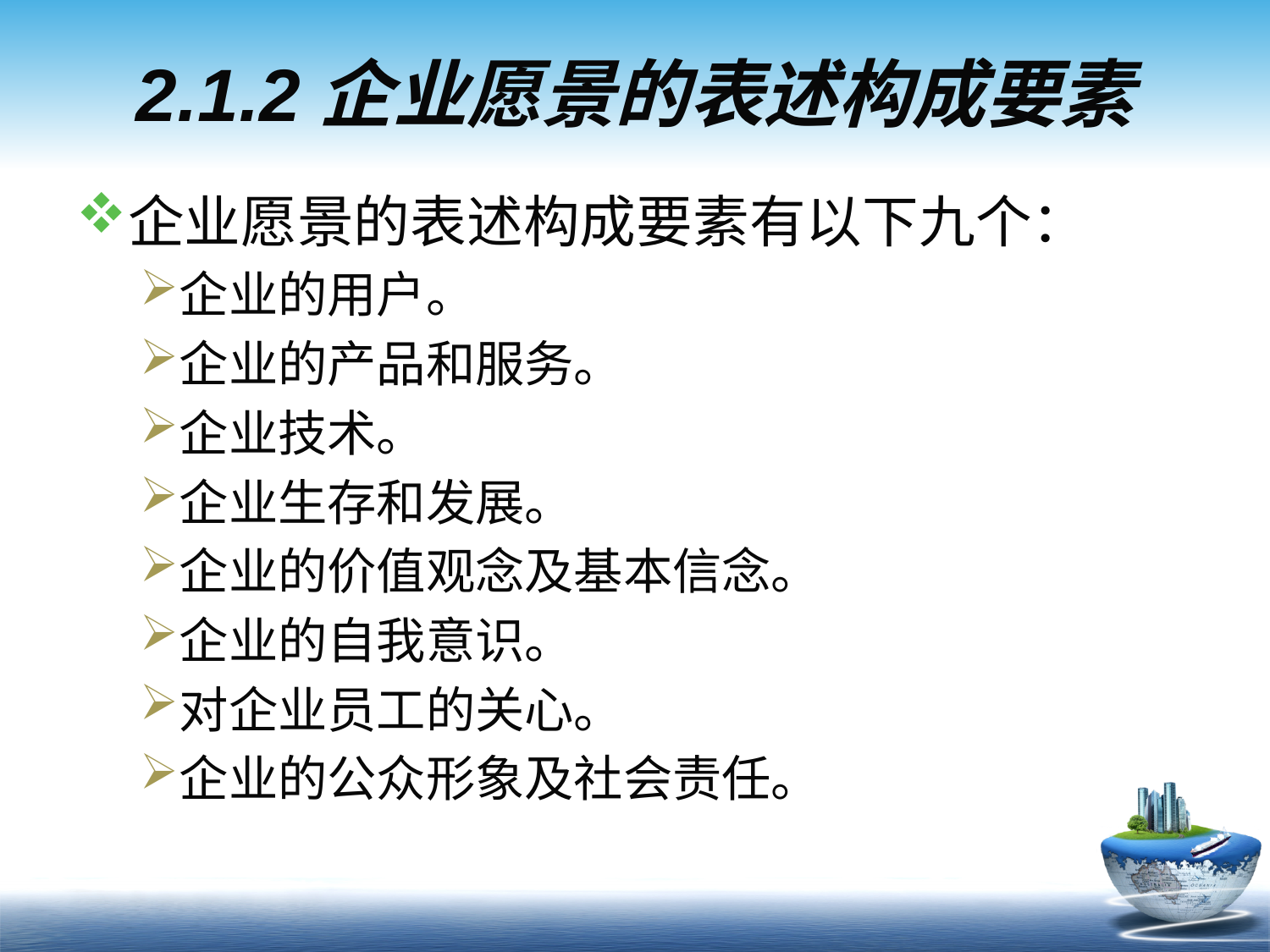

# 2.1.2企业愿景的表述构成要素
企业愿景的表述构成要素有以下九个：
企业的用户。
企业的产品和服务。
企业技术。
企业生存和发展。
企业的价值观念及基本信念。
企业的自我意识。
对企业员工的关心。
企业的公众形象及社会责任。